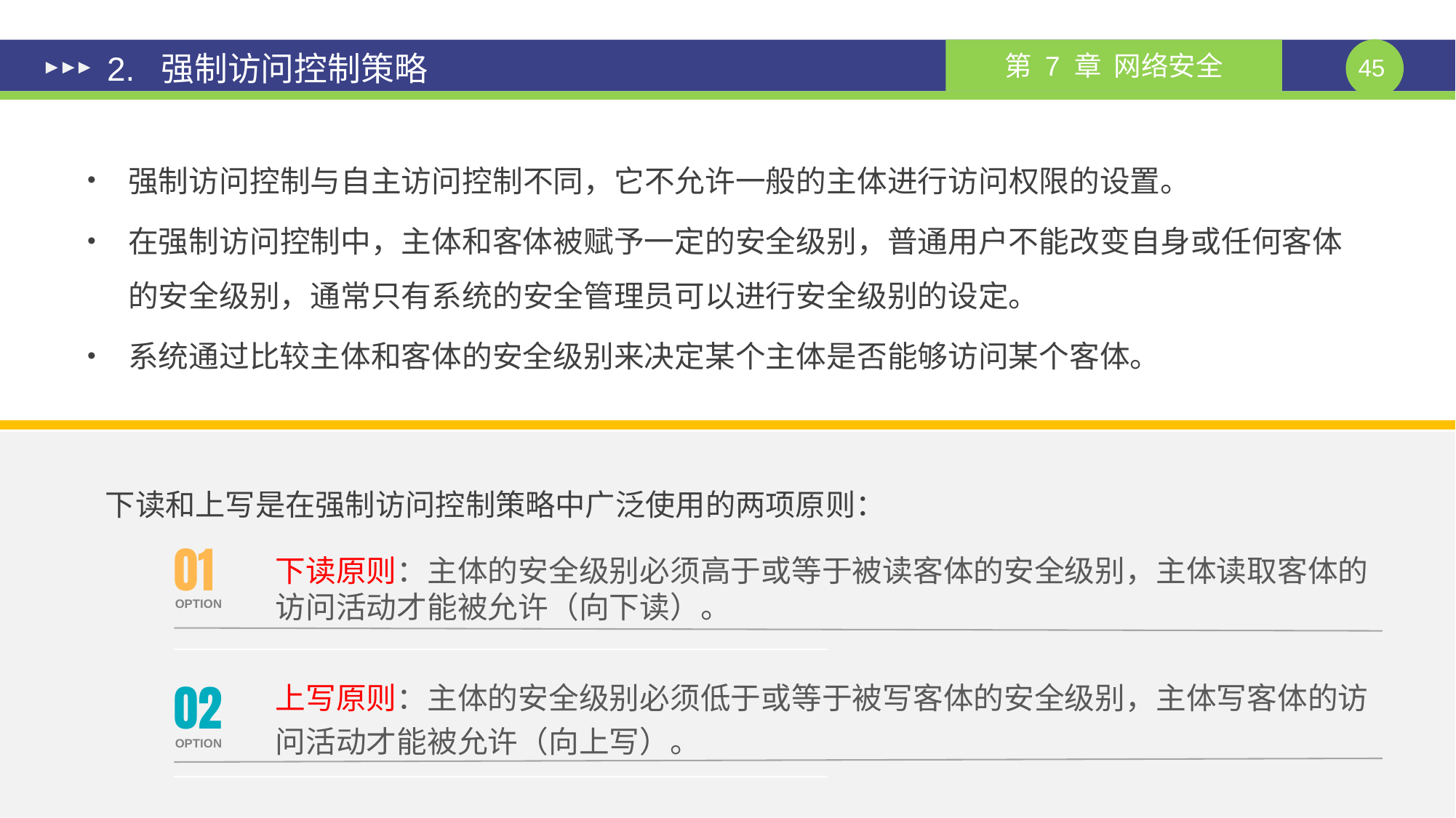

# 2.  强制访问控制策略
强制访问控制与自主访问控制不同，它不允许一般的主体进行访问权限的设置。
在强制访问控制中，主体和客体被赋予一定的安全级别，普通用户不能改变自身或任何客体的安全级别，通常只有系统的安全管理员可以进行安全级别的设定。
系统通过比较主体和客体的安全级别来决定某个主体是否能够访问某个客体。

下读和上写是在强制访问控制策略中广泛使用的两项原则：
01
OPTION
下读原则：主体的安全级别必须高于或等于被读客体的安全级别，主体读取客体的访问活动才能被允许（向下读）。
上写原则：主体的安全级别必须低于或等于被写客体的安全级别，主体写客体的访问活动才能被允许（向上写）。
02
OPTION